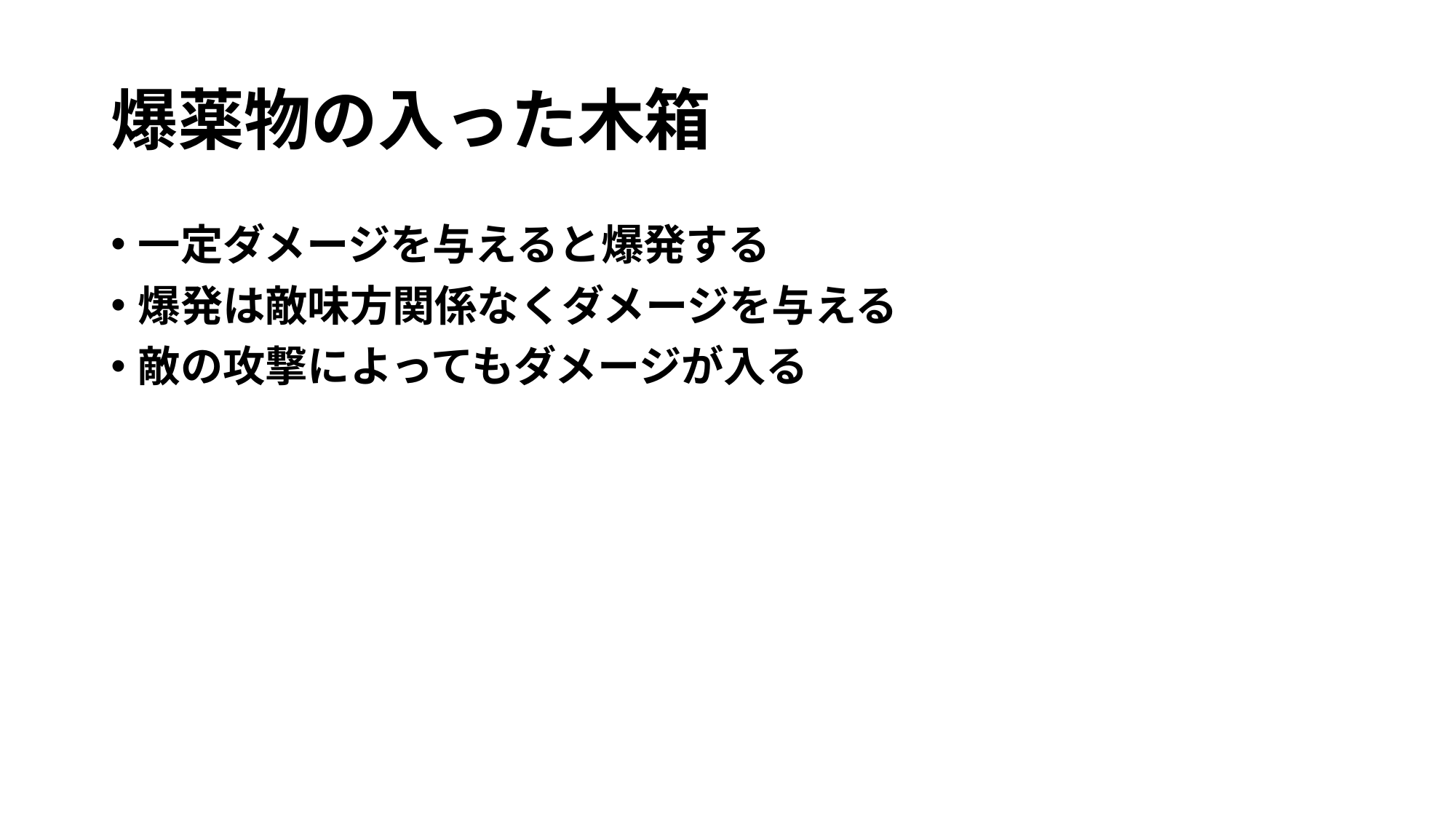

# 爆薬物の入った木箱
一定ダメージを与えると爆発する
爆発は敵味方関係なくダメージを与える
敵の攻撃によってもダメージが入る